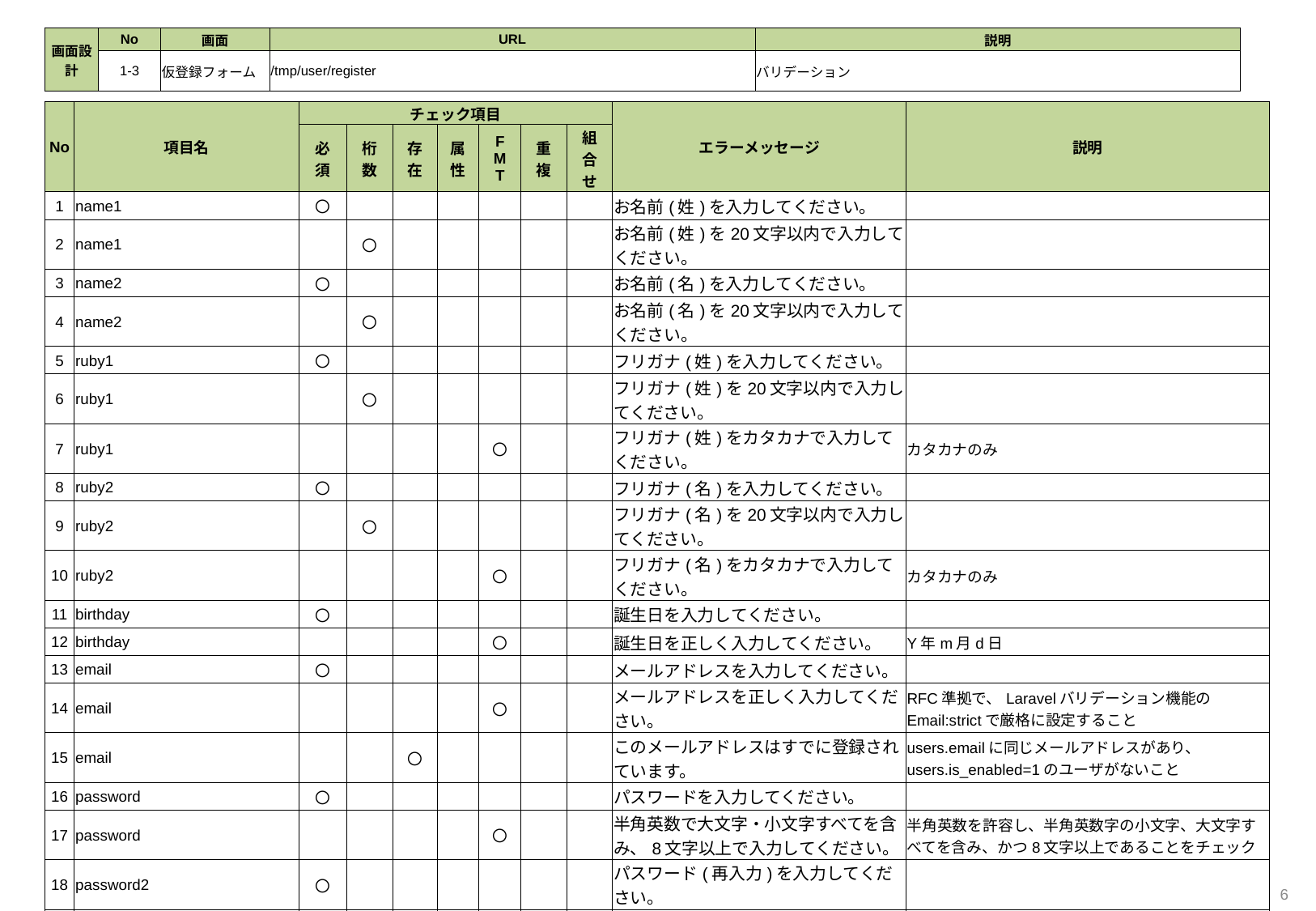

| 画面設計 | No | 画面 | URL | 説明 |
| --- | --- | --- | --- | --- |
|  | 1-3 | 仮登録フォーム | /tmp/user/register | バリデーション |
| No | 項目名 | チェック項目 |  |  |  |  |  |  | エラーメッセージ | 説明 |
| --- | --- | --- | --- | --- | --- | --- | --- | --- | --- | --- |
|  |  | 必 須 | 桁 数 | 存 在 | 属 性 | F M T | 重 複 | 組 合 せ |  |  |
| 1 | name1 | 〇 |  |  |  |  |  |  | お名前(姓)を入力してください。 |  |
| 2 | name1 |  | 〇 |  |  |  |  |  | お名前(姓)を20文字以内で入力してください。 |  |
| 3 | name2 | 〇 |  |  |  |  |  |  | お名前(名)を入力してください。 |  |
| 4 | name2 |  | 〇 |  |  |  |  |  | お名前(名)を20文字以内で入力してください。 |  |
| 5 | ruby1 | 〇 |  |  |  |  |  |  | フリガナ(姓)を入力してください。 |  |
| 6 | ruby1 |  | 〇 |  |  |  |  |  | フリガナ(姓)を20文字以内で入力してください。 |  |
| 7 | ruby1 |  |  |  |  | 〇 |  |  | フリガナ(姓)をカタカナで入力してください。 | カタカナのみ |
| 8 | ruby2 | 〇 |  |  |  |  |  |  | フリガナ(名)を入力してください。 |  |
| 9 | ruby2 |  | 〇 |  |  |  |  |  | フリガナ(名)を20文字以内で入力してください。 |  |
| 10 | ruby2 |  |  |  |  | 〇 |  |  | フリガナ(名)をカタカナで入力してください。 | カタカナのみ |
| 11 | birthday | 〇 |  |  |  |  |  |  | 誕生日を入力してください。 |  |
| 12 | birthday |  |  |  |  | 〇 |  |  | 誕生日を正しく入力してください。 | Y年m月d日 |
| 13 | email | 〇 |  |  |  |  |  |  | メールアドレスを入力してください。 |  |
| 14 | email |  |  |  |  | 〇 |  |  | メールアドレスを正しく入力してください。 | RFC準拠で、Laravelバリデーション機能の Email:strictで厳格に設定すること |
| 15 | email |  |  | 〇 |  |  |  |  | このメールアドレスはすでに登録されています。 | users.emailに同じメールアドレスがあり、 users.is\_enabled=1のユーザがないこと |
| 16 | password | 〇 |  |  |  |  |  |  | パスワードを入力してください。 |  |
| 17 | password |  |  |  |  | 〇 |  |  | 半角英数で大文字・小文字すべてを含み、8文字以上で入力してください。 | 半角英数を許容し、半角英数字の小文字、大文字すべてを含み、かつ8文字以上であることをチェック |
| 18 | password2 | 〇 |  |  |  |  |  |  | パスワード(再入力)を入力してください。 |  |
| 19 | password2 |  |  |  |  |  |  | 〇 | 同じパスワードを入力してください。 |  |
| 20 | invitationCode |  |  | 〇 |  |  |  |  | チームの招待コードが存在しません。 | teams.invitation\_code |
6